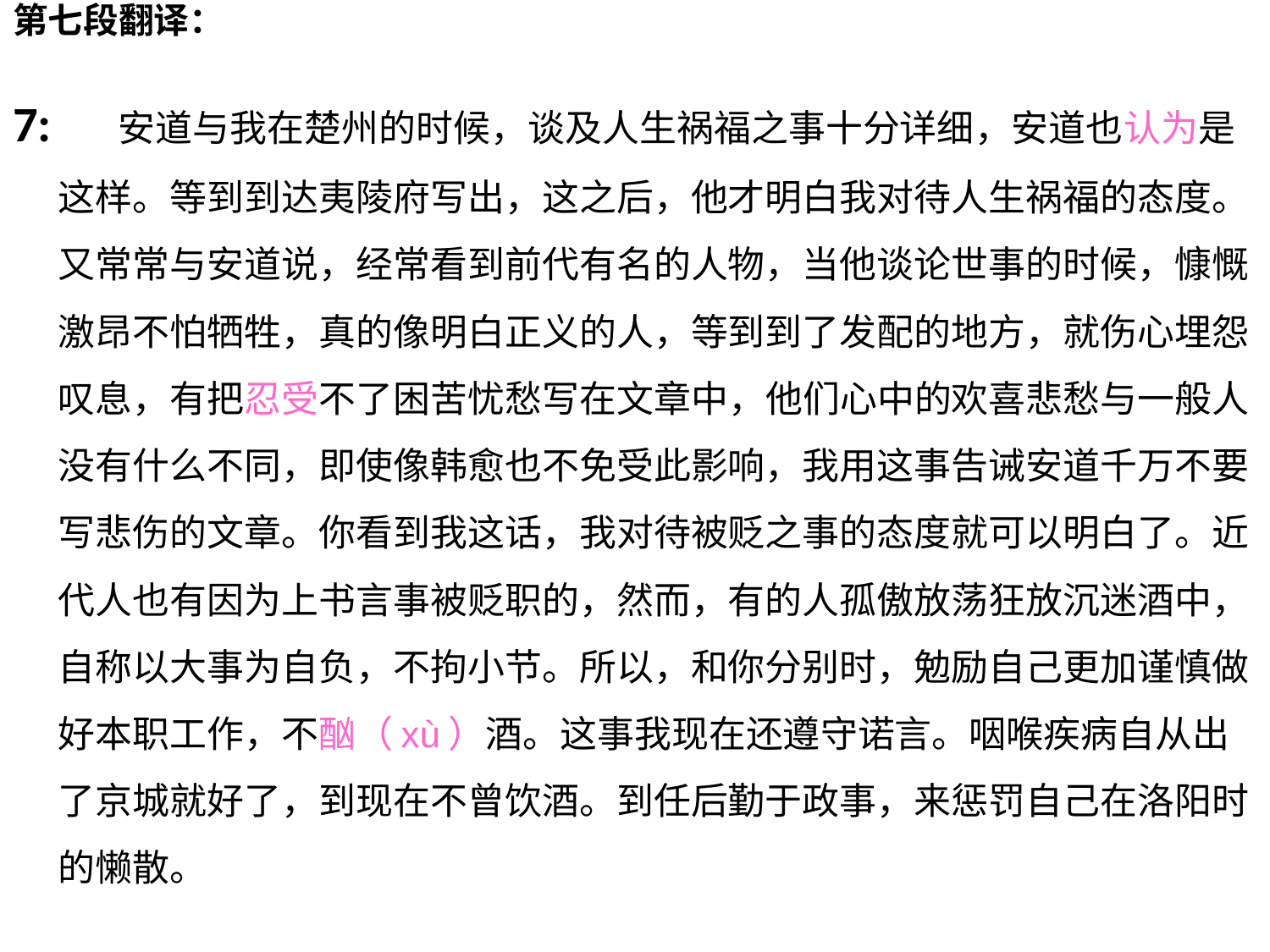

# 第七段翻译：
7:     安道与我在楚州的时候，谈及人生祸福之事十分详细，安道也认为是这样。等到到达夷陵府写出，这之后，他才明白我对待人生祸福的态度。又常常与安道说，经常看到前代有名的人物，当他谈论世事的时候，慷慨激昂不怕牺牲，真的像明白正义的人，等到到了发配的地方，就伤心埋怨叹息，有把忍受不了困苦忧愁写在文章中，他们心中的欢喜悲愁与一般人没有什么不同，即使像韩愈也不免受此影响，我用这事告诫安道千万不要写悲伤的文章。你看到我这话，我对待被贬之事的态度就可以明白了。近代人也有因为上书言事被贬职的，然而，有的人孤傲放荡狂放沉迷酒中，自称以大事为自负，不拘小节。所以，和你分别时，勉励自己更加谨慎做好本职工作，不酗（xù）酒。这事我现在还遵守诺言。咽喉疾病自从出了京城就好了，到现在不曾饮酒。到任后勤于政事，来惩罚自己在洛阳时的懒散。